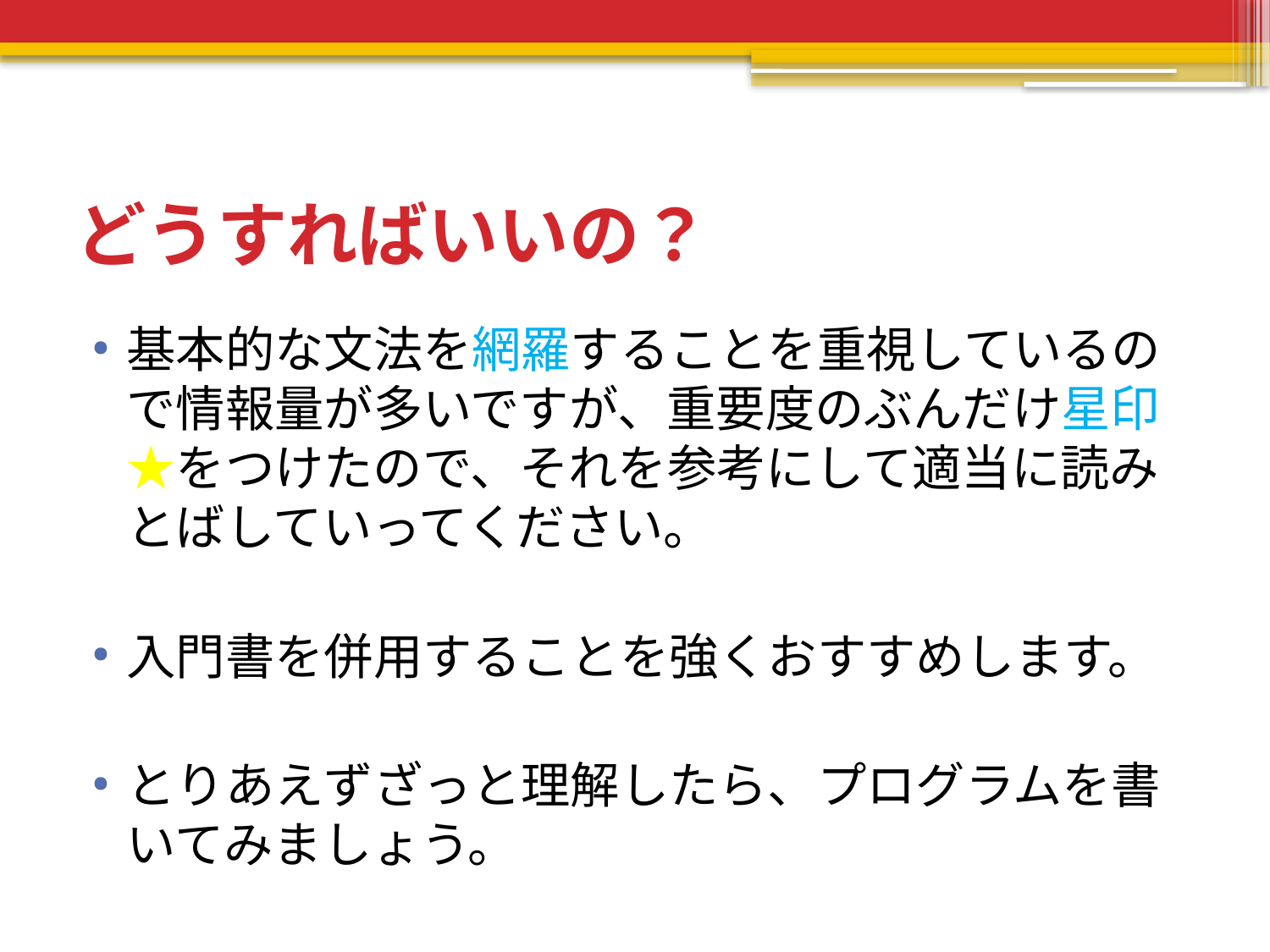

# どうすればいいの？
基本的な文法を網羅することを重視しているので情報量が多いですが、重要度のぶんだけ星印★をつけたので、それを参考にして適当に読みとばしていってください。

入門書を併用することを強くおすすめします。

とりあえずざっと理解したら、プログラムを書いてみましょう。